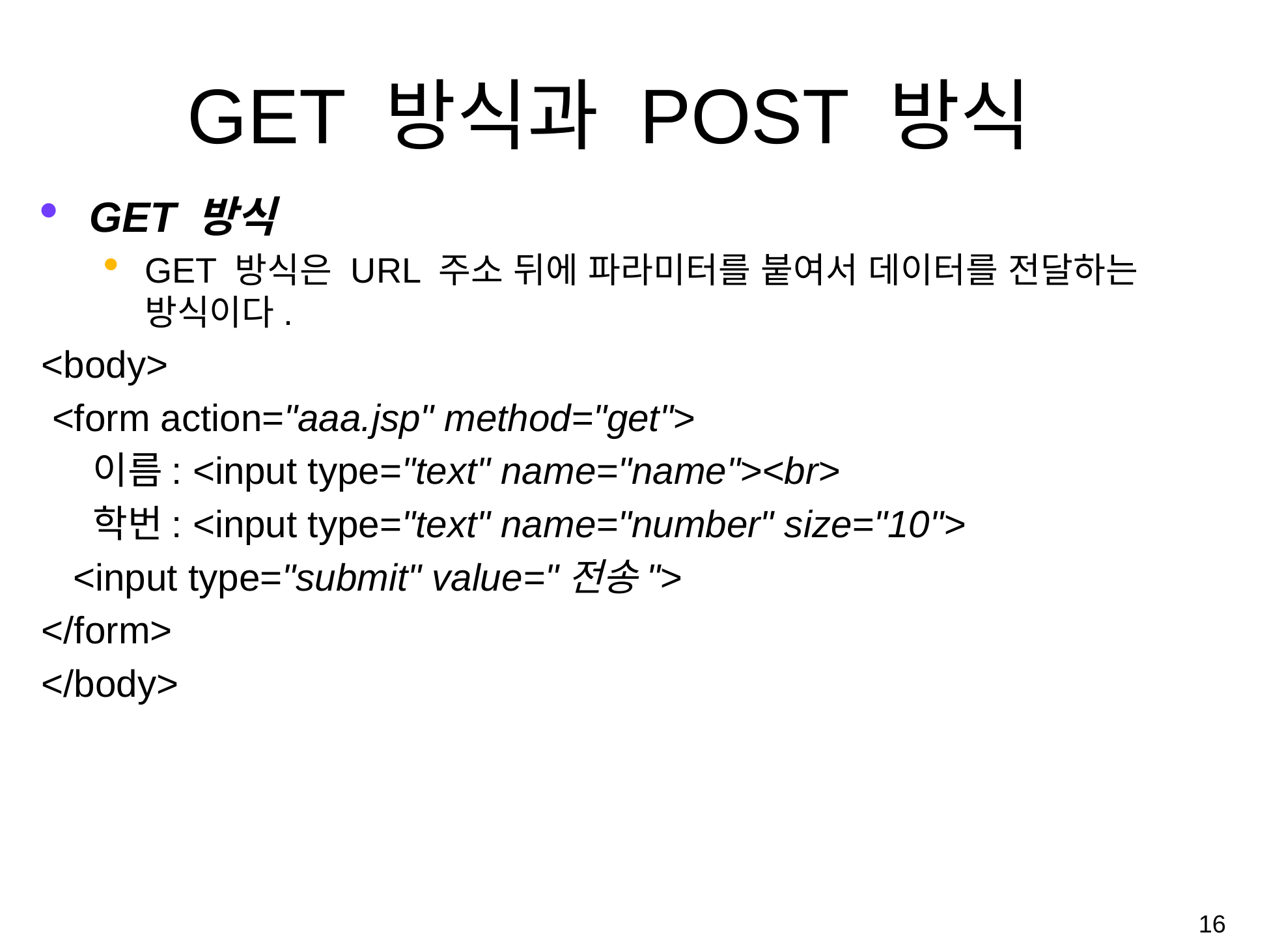

# GET 방식과 POST 방식
GET 방식
GET 방식은 URL 주소 뒤에 파라미터를 붙여서 데이터를 전달하는 방식이다.
<body>
 <form action="aaa.jsp" method="get">
    이름: <input type="text" name="name"><br>
    학번: <input type="text" name="number" size="10">
   <input type="submit" value="전송">
</form>
</body>

16